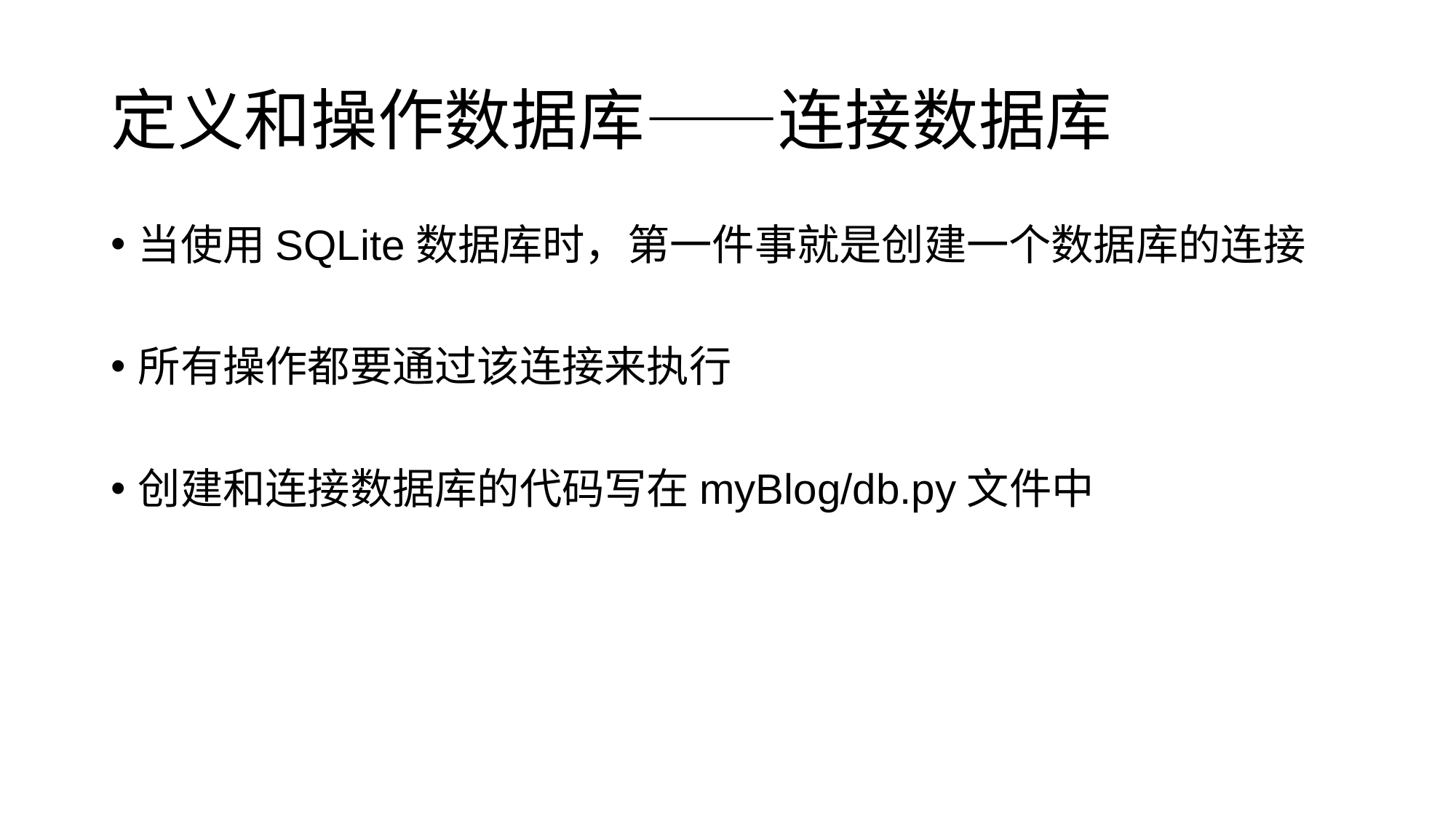

# 定义和操作数据库——连接数据库
当使用SQLite数据库时，第一件事就是创建一个数据库的连接

所有操作都要通过该连接来执行

创建和连接数据库的代码写在myBlog/db.py文件中